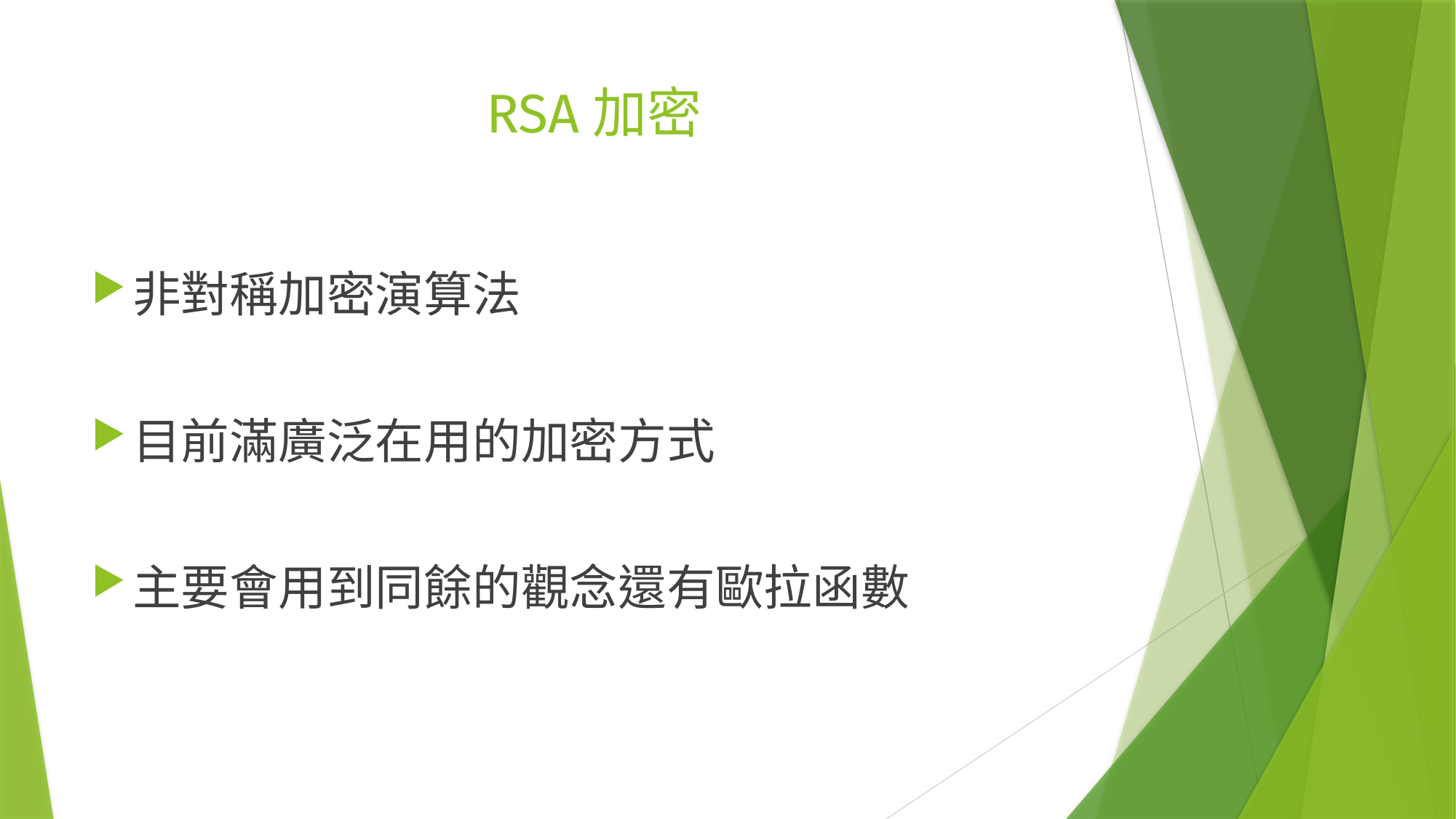

# RSA加密
非對稱加密演算法

目前滿廣泛在用的加密方式

主要會用到同餘的觀念還有歐拉函數